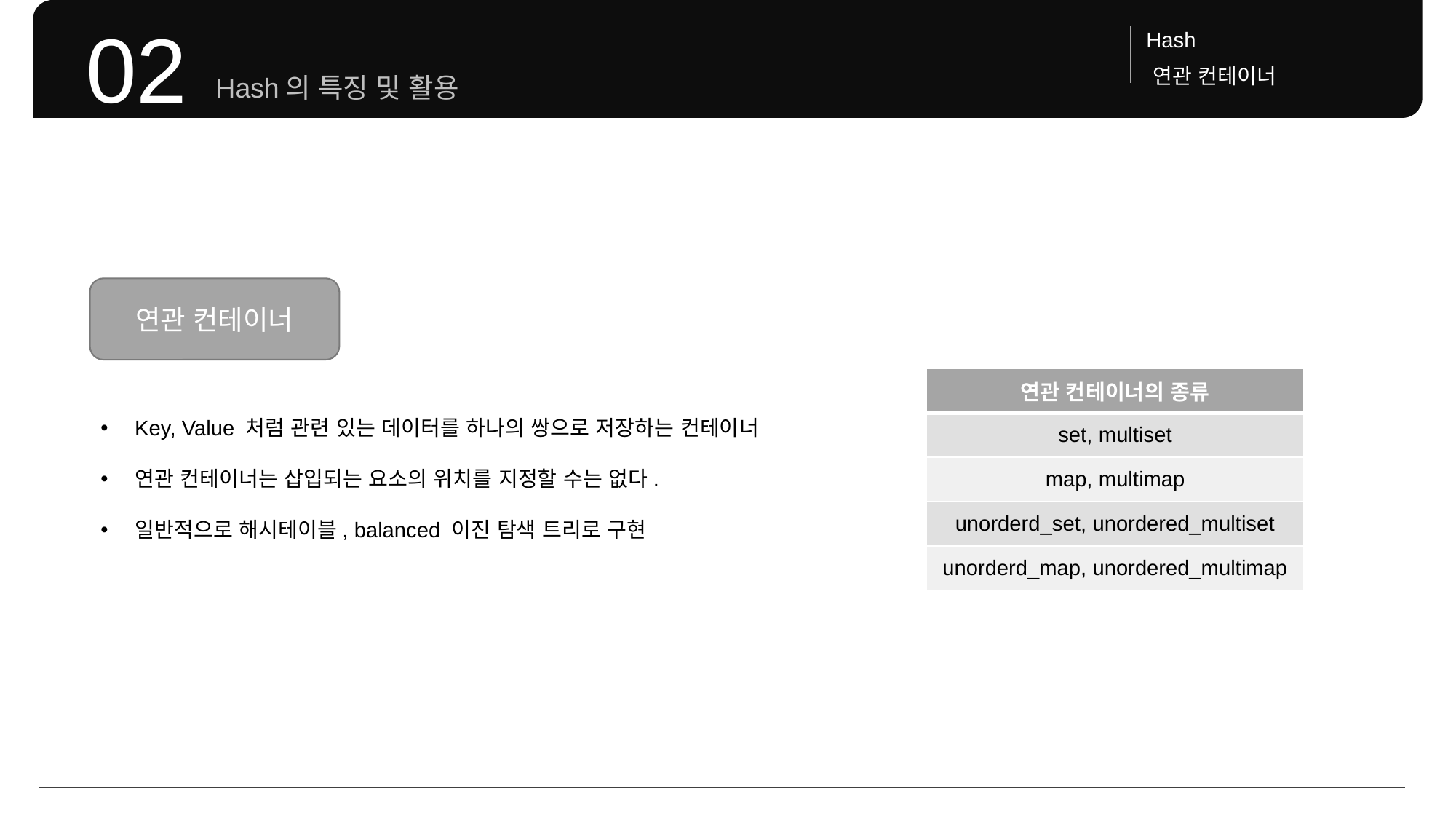

02
Hash
연관 컨테이너
Hash의 특징 및 활용
연관 컨테이너
| 연관 컨테이너의 종류 |
| --- |
| set, multiset |
| map, multimap |
| unorderd\_set, unordered\_multiset |
| unorderd\_map, unordered\_multimap |
Key, Value 처럼 관련 있는 데이터를 하나의 쌍으로 저장하는 컨테이너

연관 컨테이너는 삽입되는 요소의 위치를 지정할 수는 없다.

일반적으로 해시테이블, balanced 이진 탐색 트리로 구현